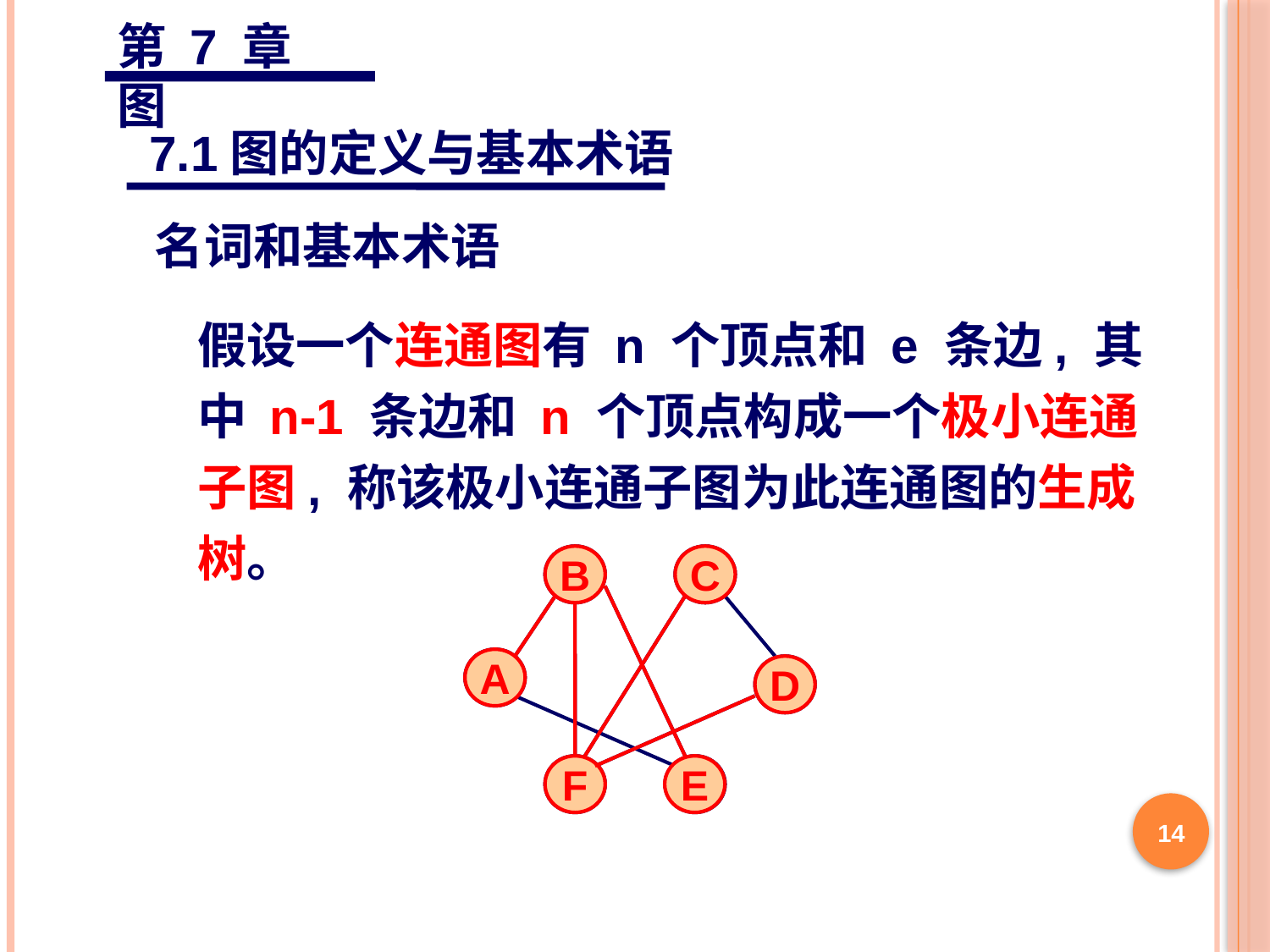

第 7 章  图

7.1图的定义与基本术语

名词和基本术语
假设一个连通图有 n 个顶点和 e 条边, 其中 n-1 条边和 n 个顶点构成一个极小连通子图, 称该极小连通子图为此连通图的生成树。
B
C

A
D

F
E
B
C

A
D

F
E
14